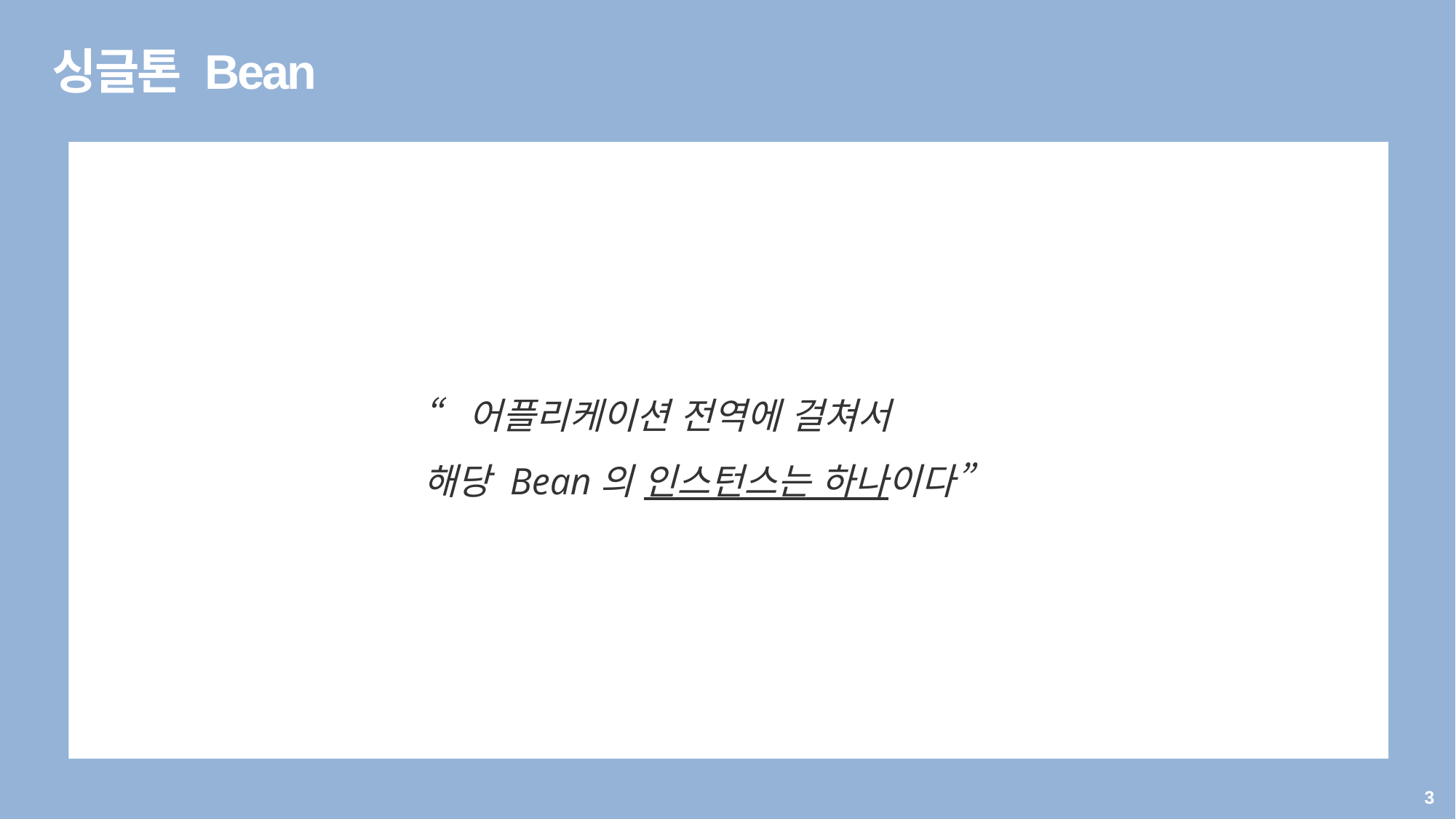

싱글톤 Bean

“어플리케이션 전역에 걸쳐서
해당 Bean의 인스턴스는 하나이다”
3